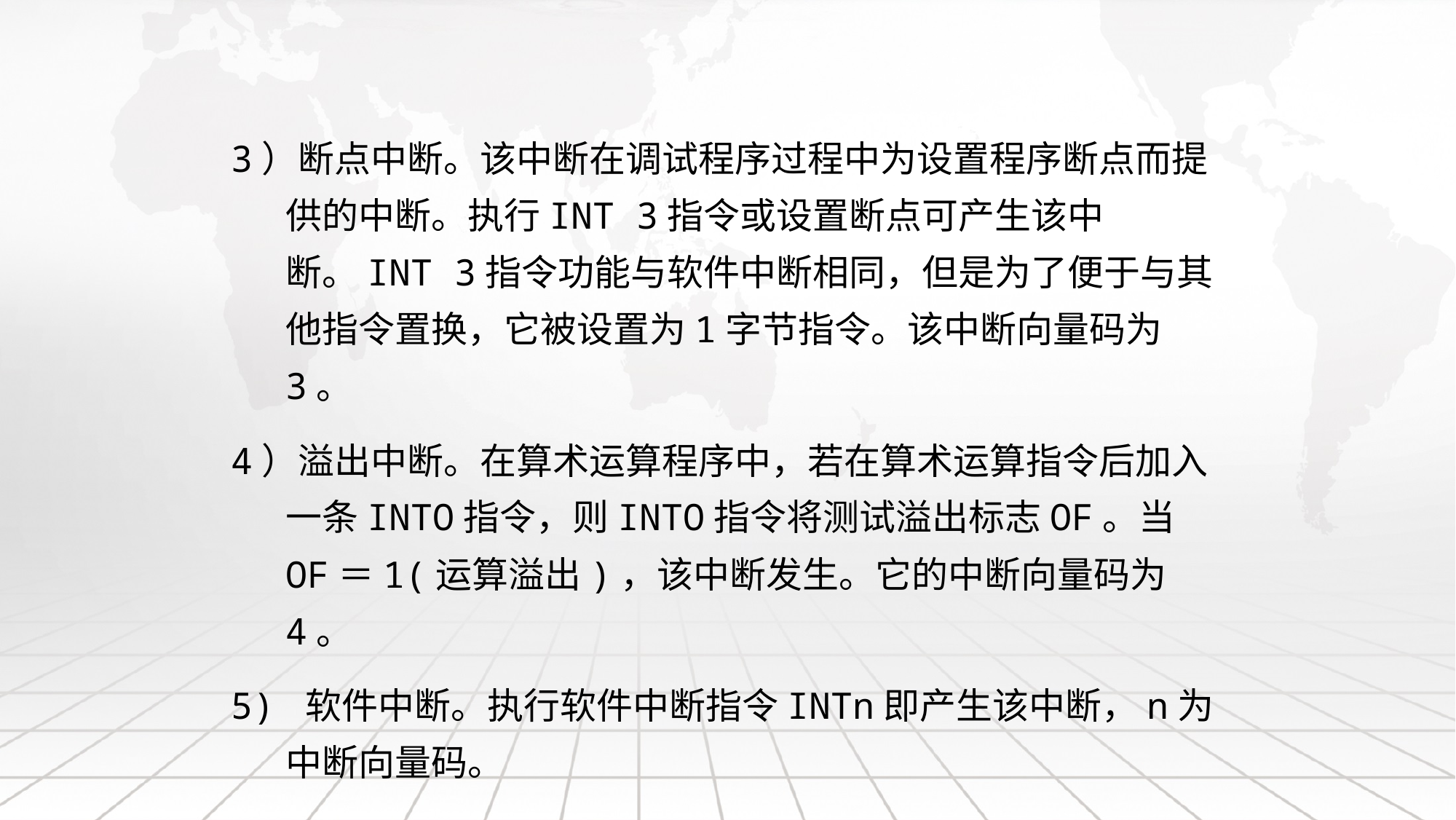

3）断点中断。该中断在调试程序过程中为设置程序断点而提供的中断。执行INT 3指令或设置断点可产生该中断。INT 3指令功能与软件中断相同，但是为了便于与其他指令置换，它被设置为1字节指令。该中断向量码为3。
4）溢出中断。在算术运算程序中，若在算术运算指令后加入一条INTO指令，则INTO指令将测试溢出标志OF。当OF＝1(运算溢出)，该中断发生。它的中断向量码为4。
5) 软件中断。执行软件中断指令INTn即产生该中断，n为中断向量码。